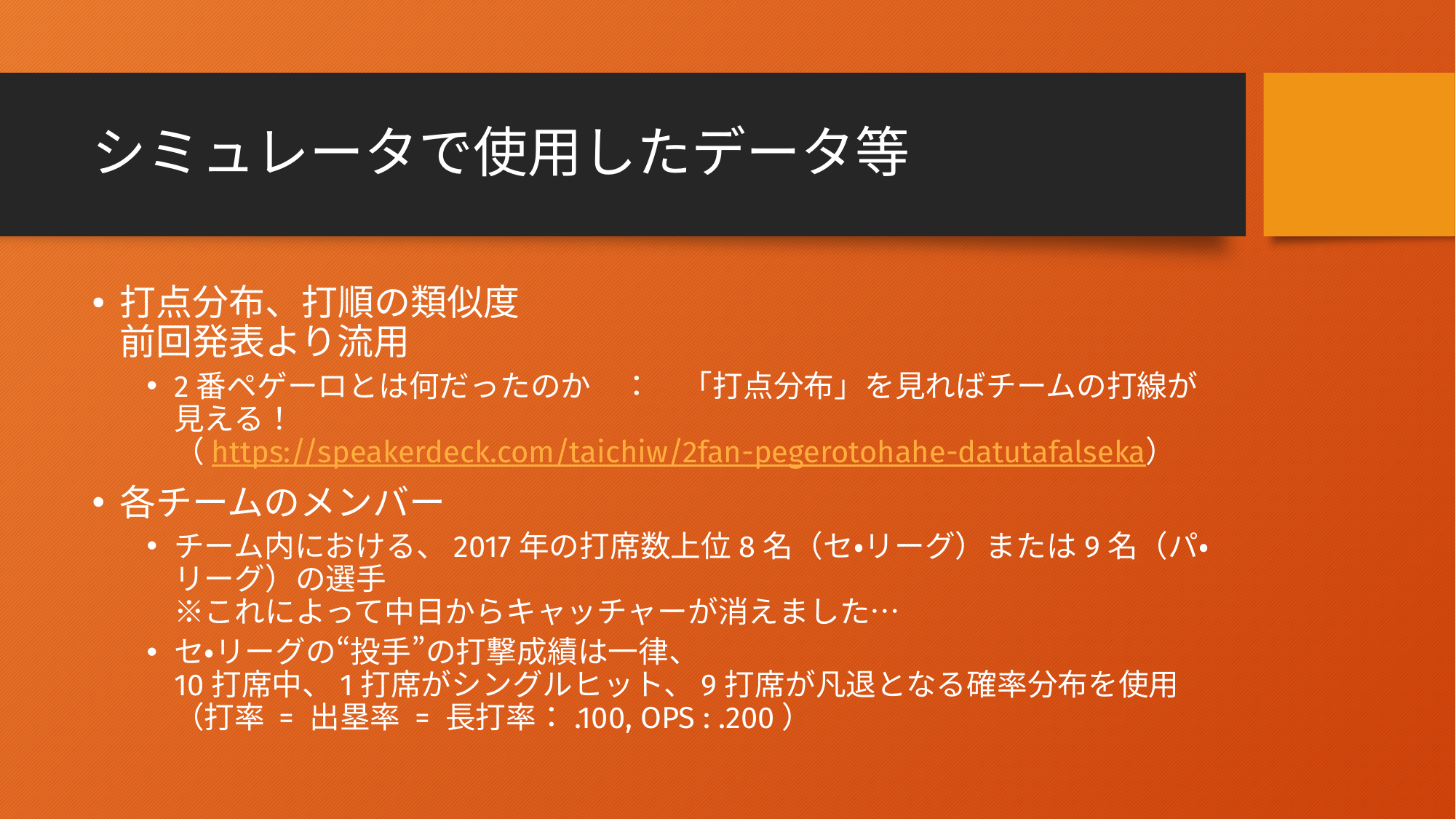

# シミュレータで使用したデータ等
打点分布、打順の類似度
前回発表より流用
2番ペゲーロとは何だったのか　：　「打点分布」を見ればチームの打線が見える！
（https://speakerdeck.com/taichiw/2fan-pegerotohahe-datutafalseka）
各チームのメンバー
チーム内における、2017年の打席数上位8名（セ・リーグ）または9名（パ・リーグ）の選手
※これによって中日からキャッチャーが消えました…
セ・リーグの“投手”の打撃成績は一律、
10打席中、1打席がシングルヒット、9打席が凡退となる確率分布を使用
（打率 = 出塁率 = 長打率：.100, OPS : .200）